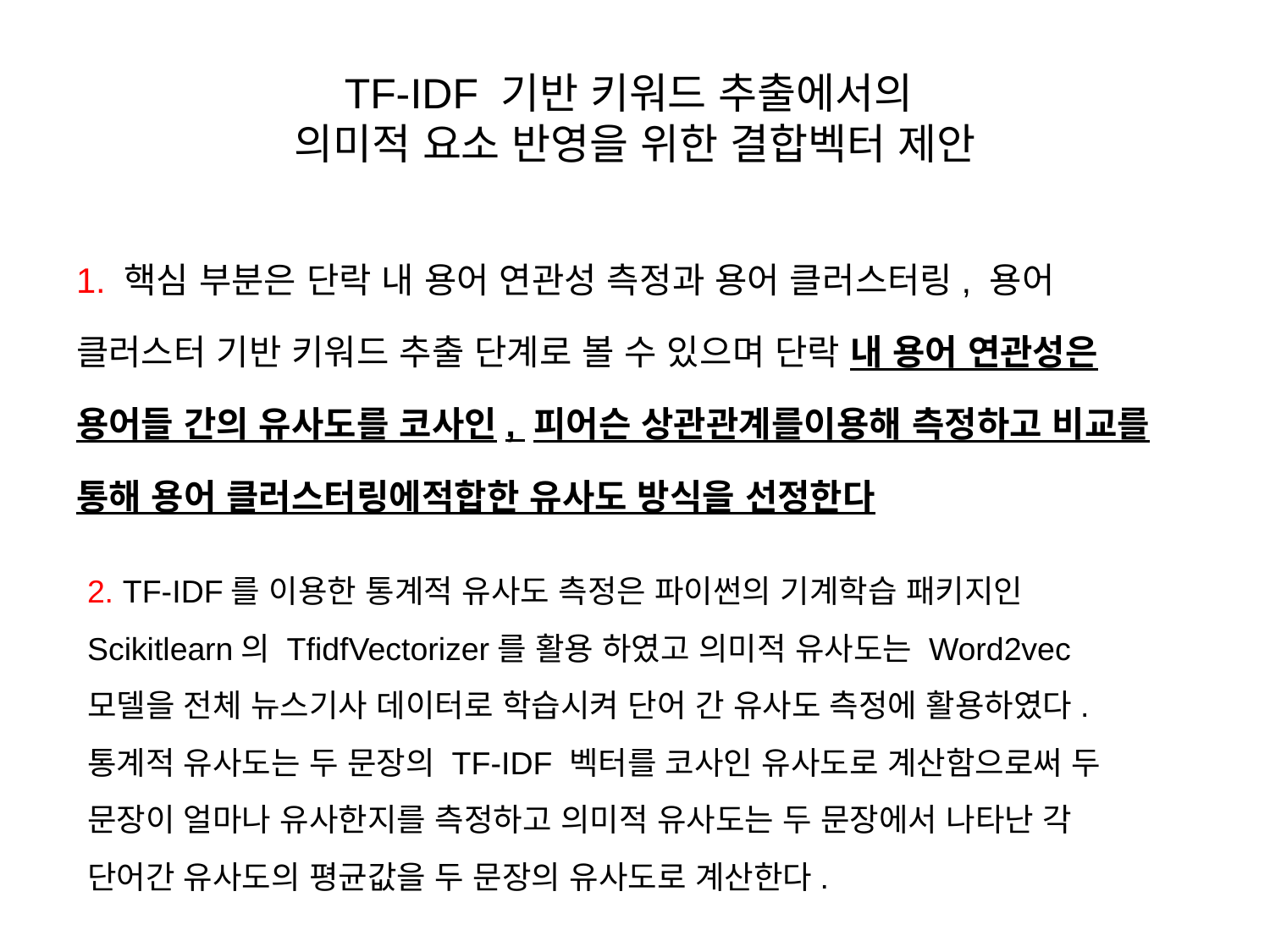

# TF-IDF 기반 키워드 추출에서의 의미적 요소 반영을 위한 결합벡터 제안
1. 핵심 부분은 단락 내 용어 연관성 측정과 용어 클러스터링, 용어 클러스터 기반 키워드 추출 단계로 볼 수 있으며 단락 내 용어 연관성은 용어들 간의 유사도를 코사인, 피어슨 상관관계를이용해 측정하고 비교를 통해 용어 클러스터링에적합한 유사도 방식을 선정한다
2. TF-IDF를 이용한 통계적 유사도 측정은 파이썬의 기계학습 패키지인 Scikitlearn의 TfidfVectorizer를 활용 하였고 의미적 유사도는 Word2vec 모델을 전체 뉴스기사 데이터로 학습시켜 단어 간 유사도 측정에 활용하였다. 통계적 유사도는 두 문장의 TF-IDF 벡터를 코사인 유사도로 계산함으로써 두 문장이 얼마나 유사한지를 측정하고 의미적 유사도는 두 문장에서 나타난 각 단어간 유사도의 평균값을 두 문장의 유사도로 계산한다.